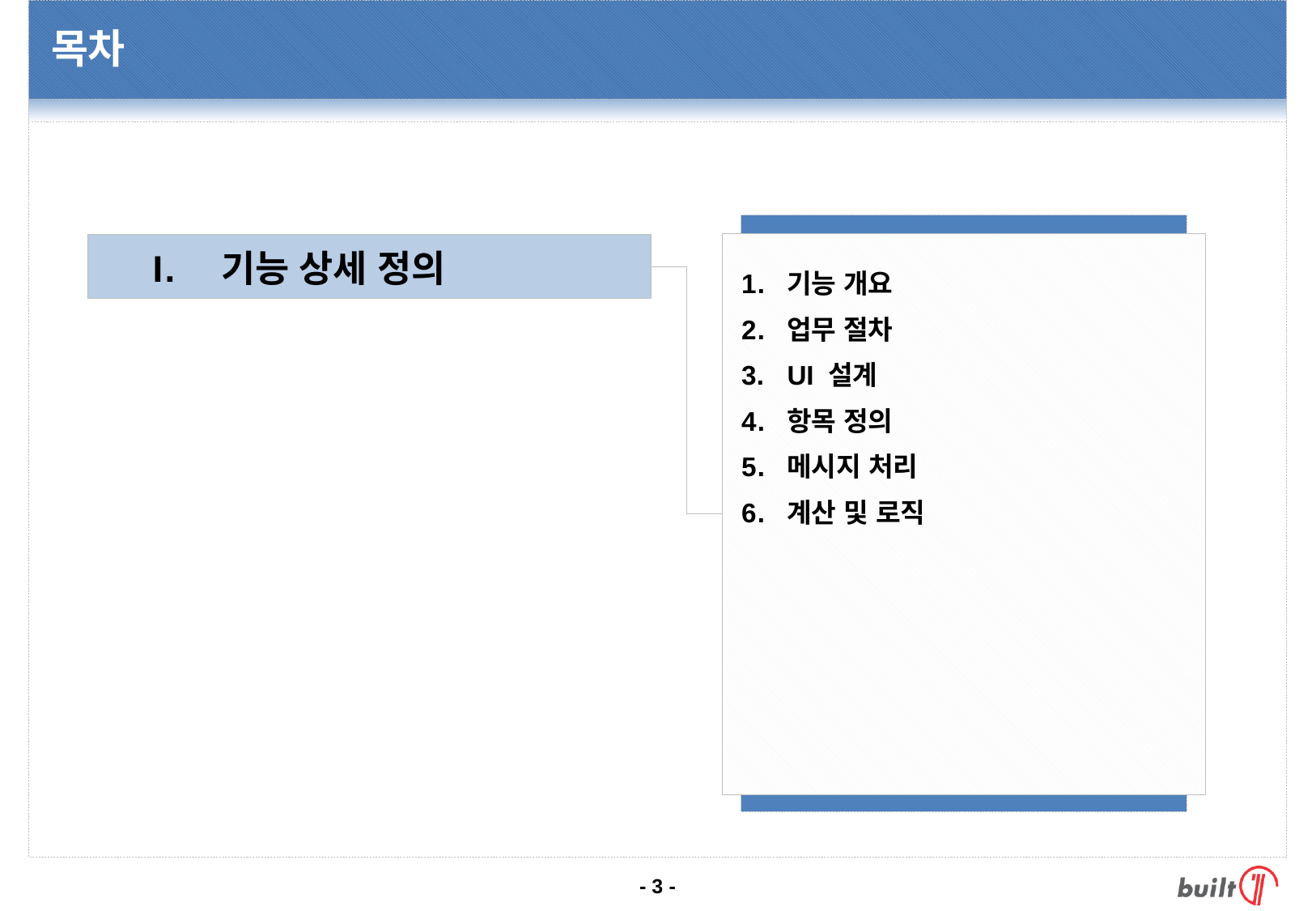

# 목차

기능 개요
업무 절차
UI 설계
항목 정의
메시지 처리
계산 및 로직

기능 상세 정의